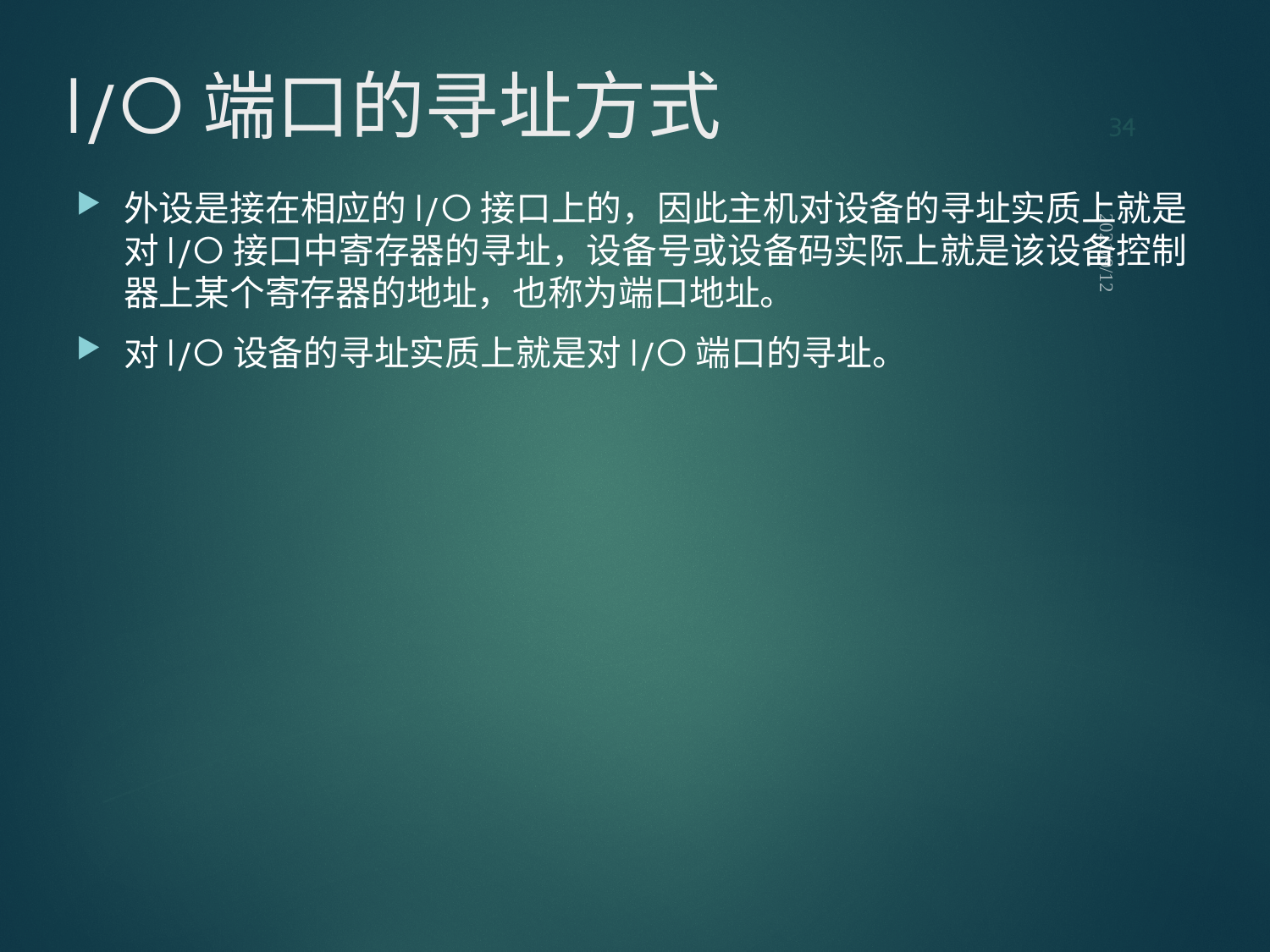

34
# I/O端口的寻址方式
外设是接在相应的I/O接口上的，因此主机对设备的寻址实质上就是对I/O接口中寄存器的寻址，设备号或设备码实际上就是该设备控制器上某个寄存器的地址，也称为端口地址。
对I/O设备的寻址实质上就是对I/O端口的寻址。
2021/9/12